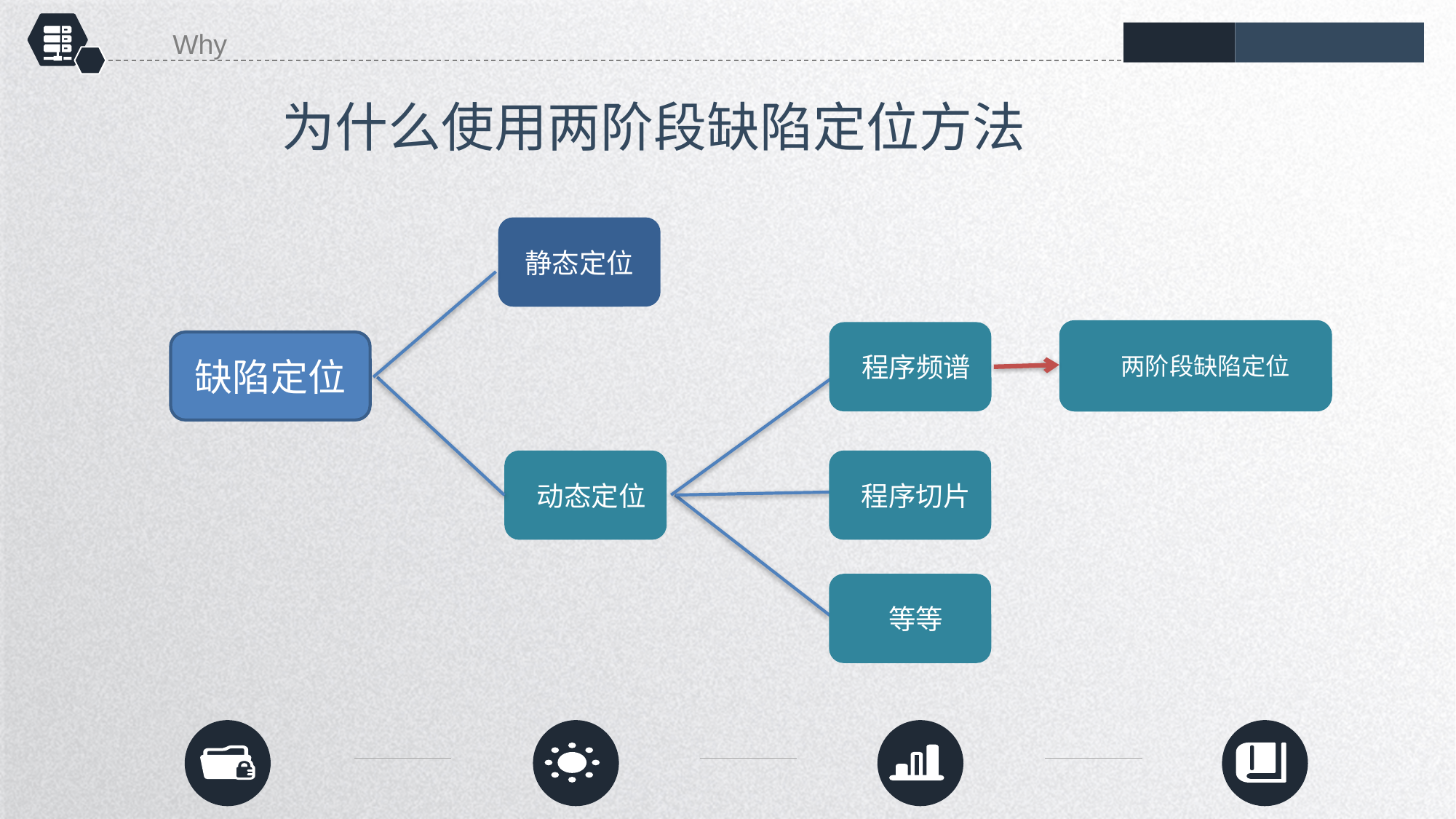

Why

为什么使用两阶段缺陷定位方法

静态定位

两阶段缺陷定位

程序频谱
缺陷定位

动态定位

程序切片

等等

延时符